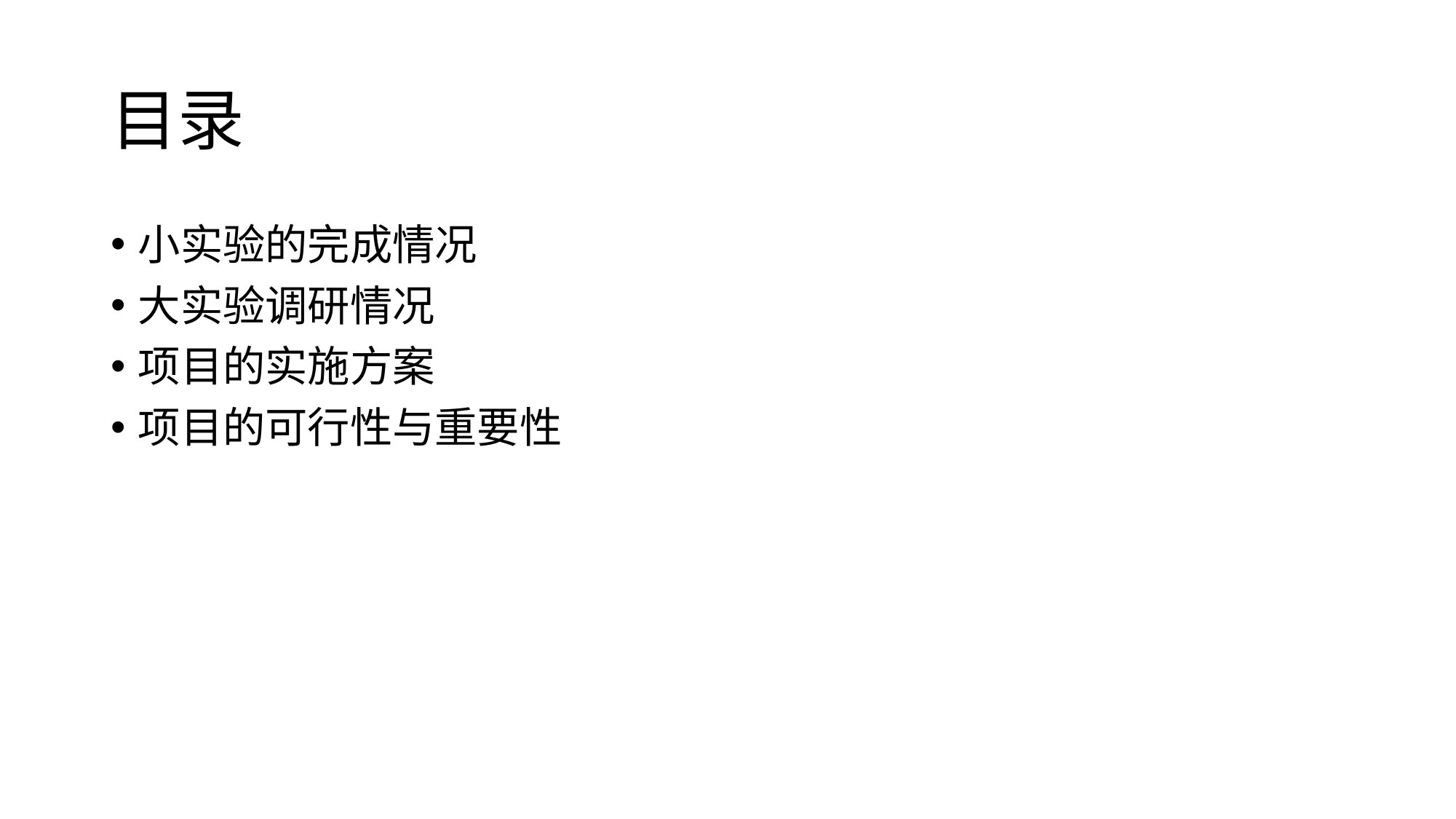

# 目录
小实验的完成情况
大实验调研情况
项目的实施方案
项目的可行性与重要性